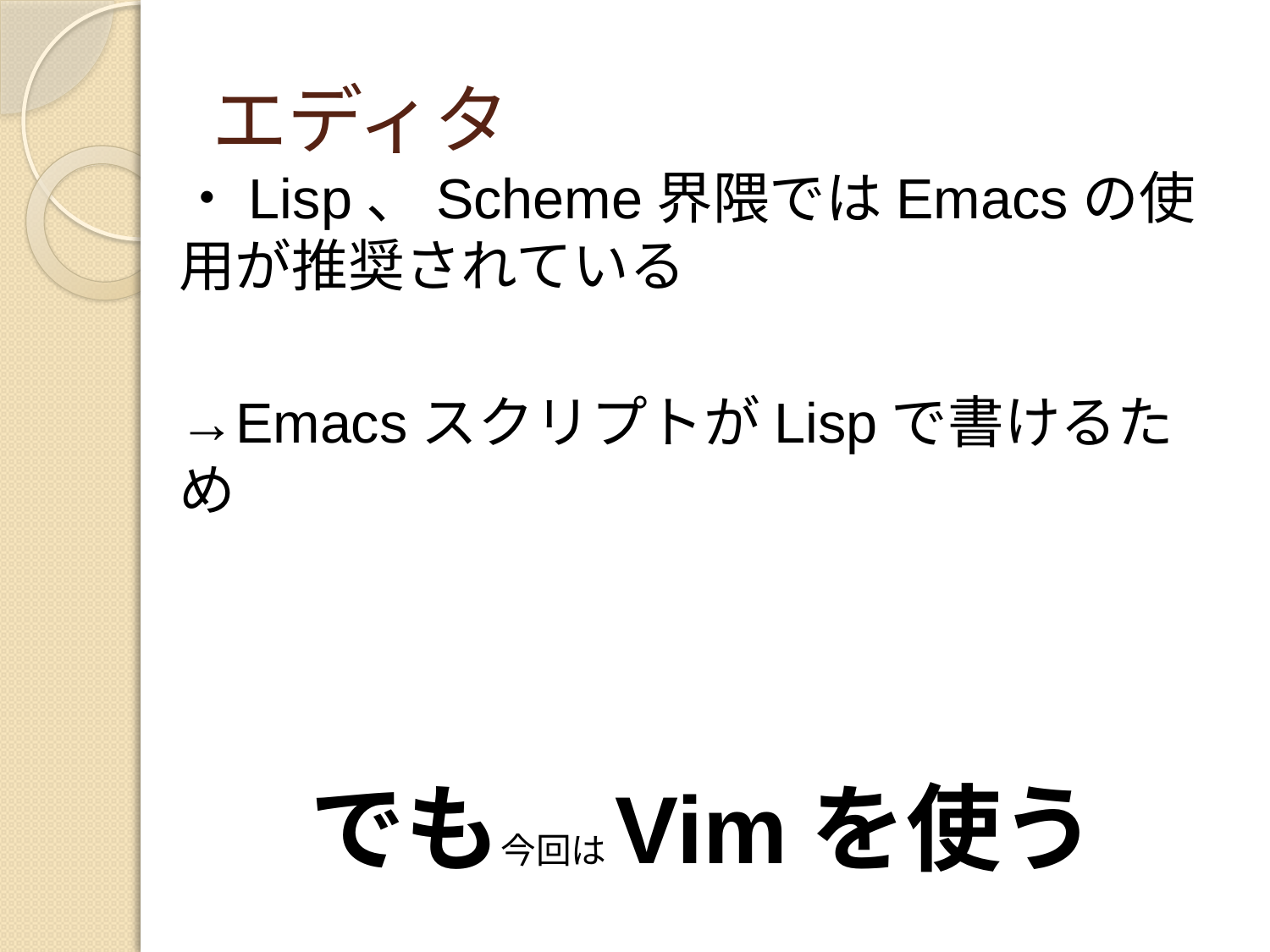

# エディタ
・Lisp、Scheme界隈ではEmacsの使用が推奨されている

→EmacsスクリプトがLispで書けるため

でも今回はVimを使う